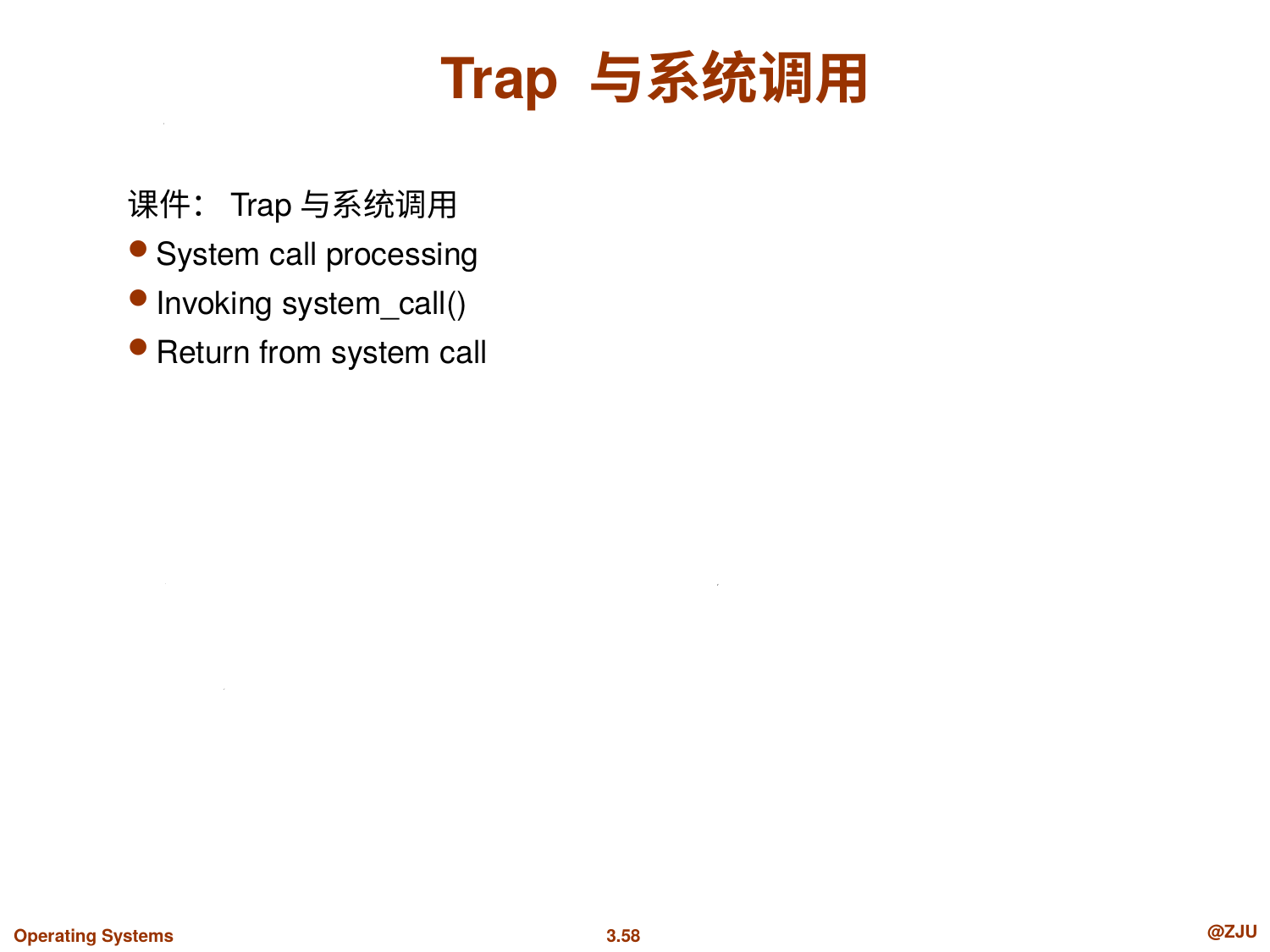

# Trap 与系统调用
课件：Trap与系统调用
System call processing
Invoking system_call()
Return from system call